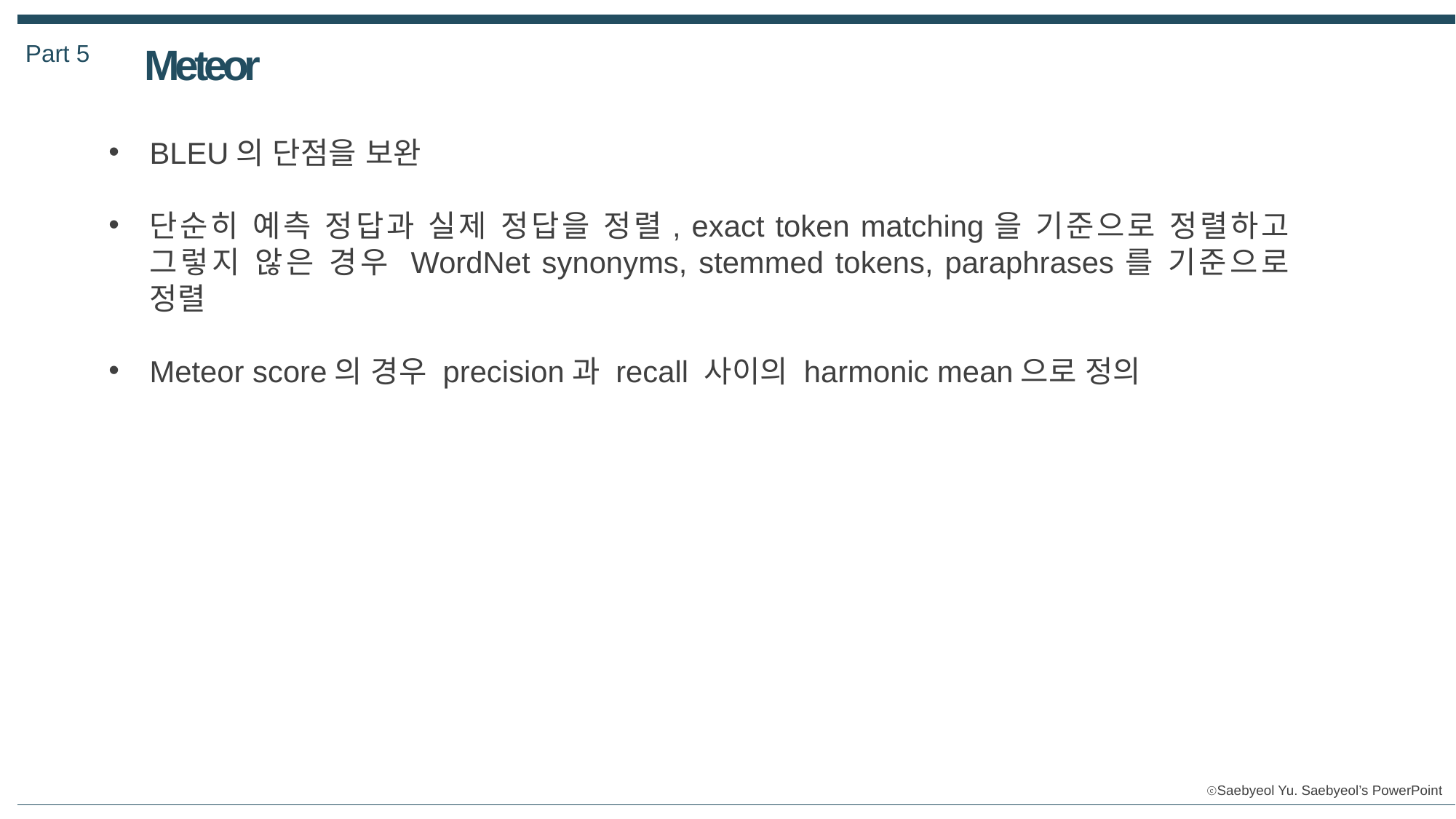

Part 5
Meteor
BLEU의 단점을 보완

단순히 예측 정답과 실제 정답을 정렬, exact token matching을 기준으로 정렬하고 그렇지 않은 경우 WordNet synonyms, stemmed tokens, paraphrases를 기준으로 정렬

Meteor score의 경우 precision과 recall 사이의 harmonic mean으로 정의